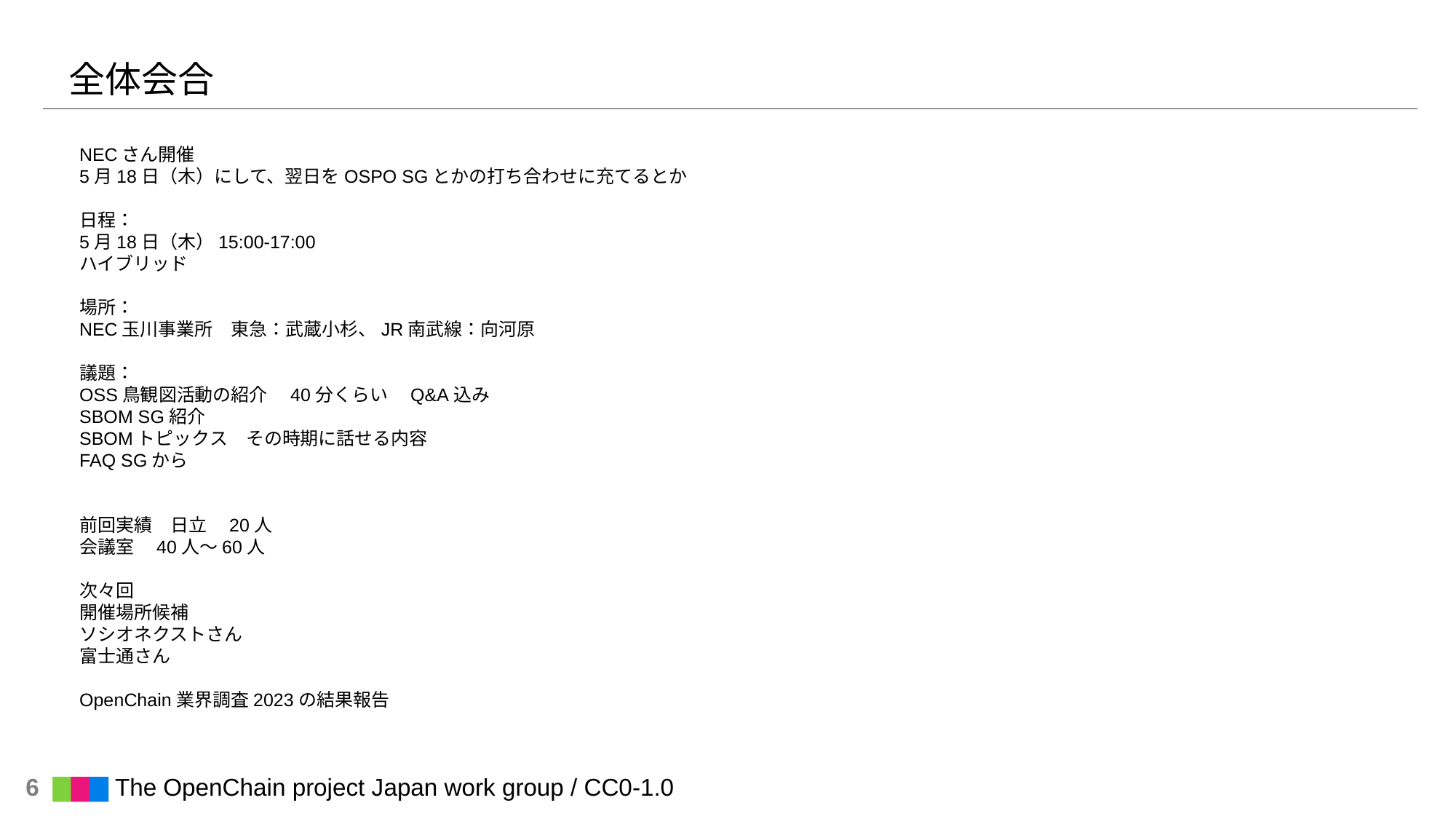

# 全体会合
NECさん開催
5月18日（木）にして、翌日をOSPO SGとかの打ち合わせに充てるとか

日程：
5月18日（木）15:00-17:00
ハイブリッド

場所：
NEC玉川事業所　東急：武蔵小杉、JR南武線：向河原

議題：
OSS鳥観図活動の紹介　40分くらい　Q&A込み
SBOM SG紹介
SBOMトピックス　その時期に話せる内容
FAQ SGから

前回実績　日立　20人
会議室　40人～60人

次々回
開催場所候補
ソシオネクストさん
富士通さん

OpenChain業界調査2023の結果報告